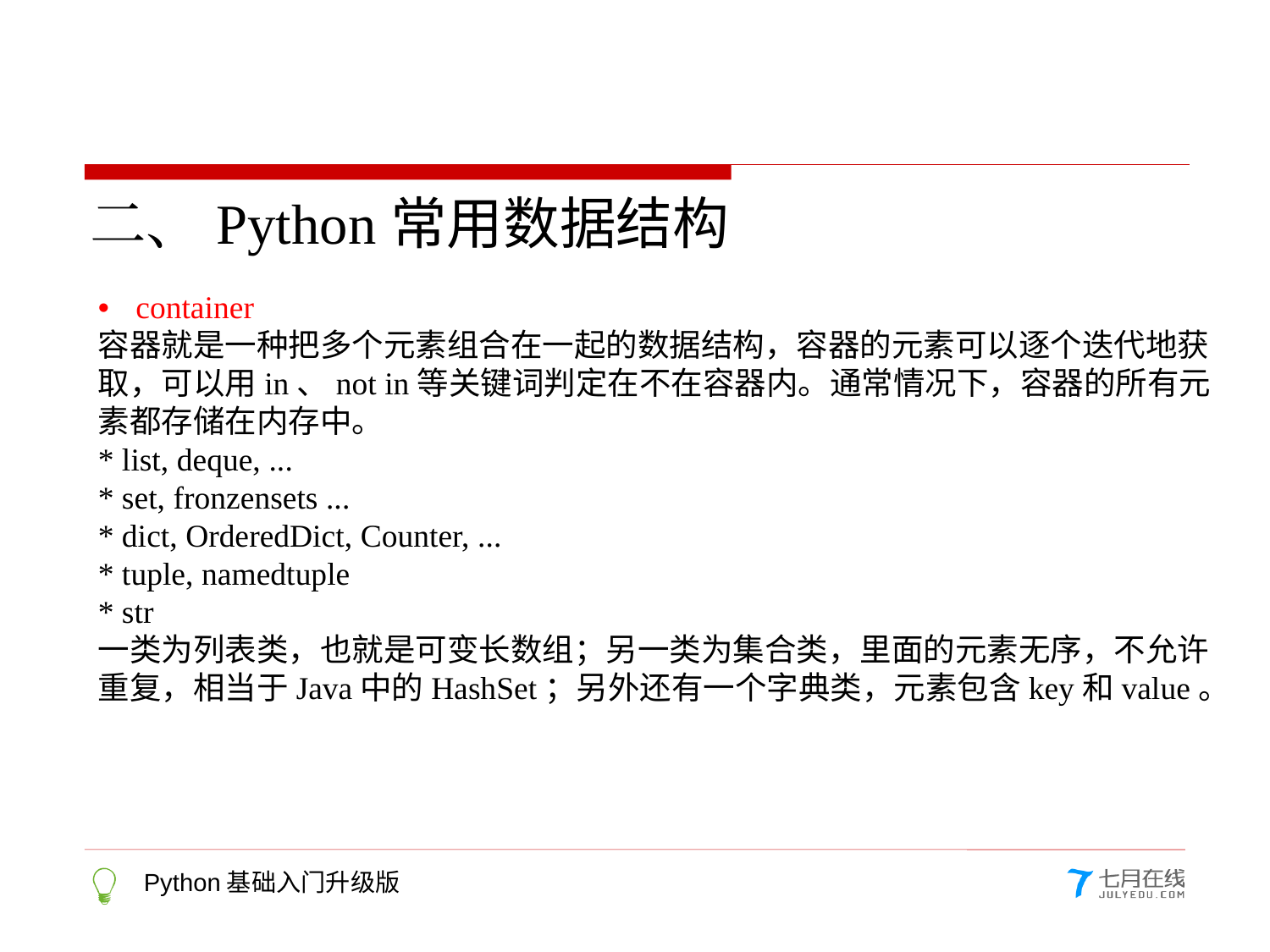

二、Python常用数据结构
•   container
容器就是一种把多个元素组合在一起的数据结构，容器的元素可以逐个迭代地获取，可以用in、not in等关键词判定在不在容器内。通常情况下，容器的所有元素都存储在内存中。
* list, deque, ...
* set, fronzensets ...
* dict, OrderedDict, Counter, ...
* tuple, namedtuple
* str
一类为列表类，也就是可变长数组；另一类为集合类，里面的元素无序，不允许重复，相当于Java中的HashSet；另外还有一个字典类，元素包含key和value。